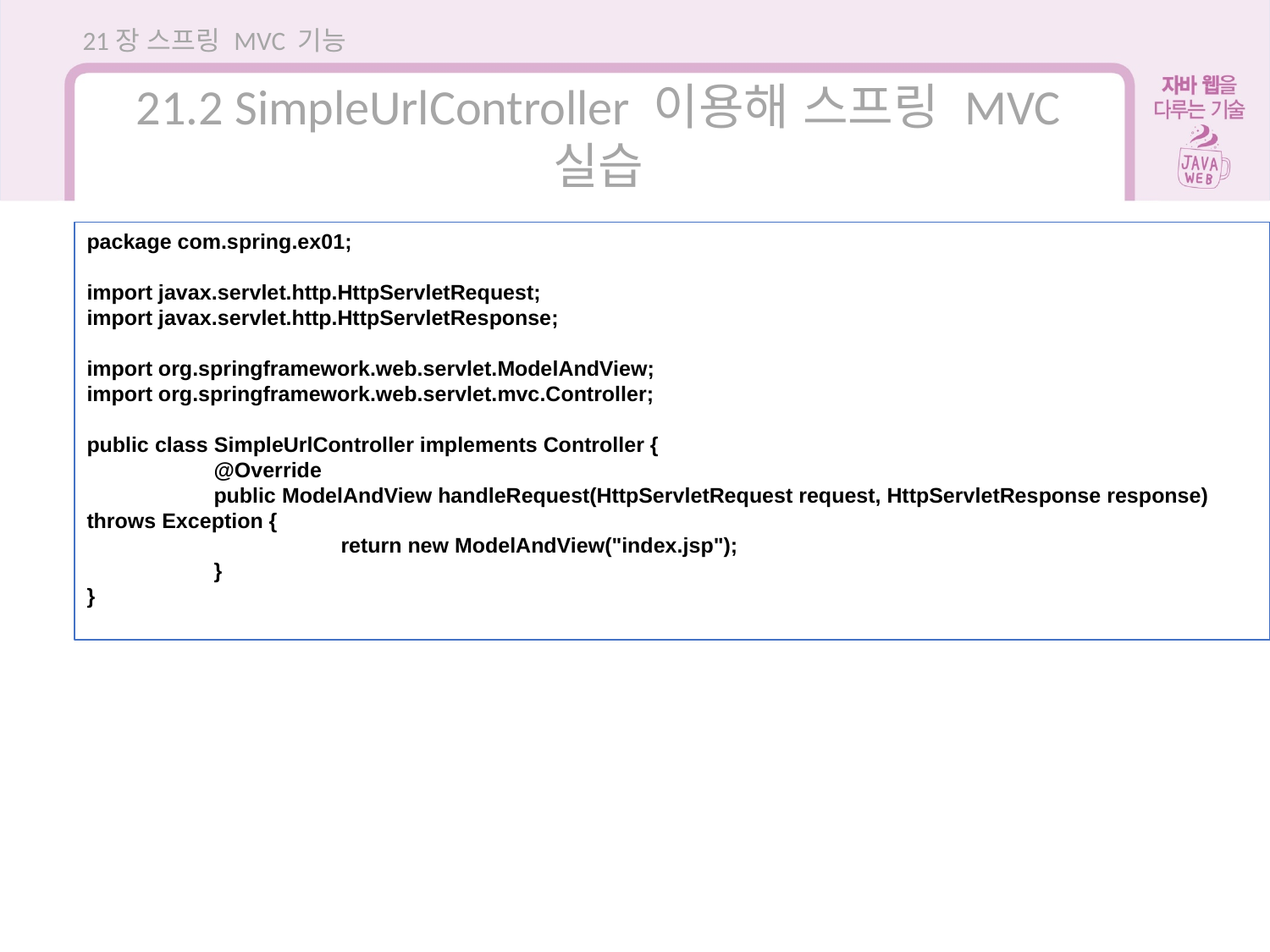

21장 스프링 MVC 기능
21.2 SimpleUrlController 이용해 스프링 MVC 실습
package com.spring.ex01;

import javax.servlet.http.HttpServletRequest;
import javax.servlet.http.HttpServletResponse;

import org.springframework.web.servlet.ModelAndView;
import org.springframework.web.servlet.mvc.Controller;

public class SimpleUrlController implements Controller {
	@Override
	public ModelAndView handleRequest(HttpServletRequest request, HttpServletResponse response) throws Exception {
		return new ModelAndView("index.jsp");
	}
}